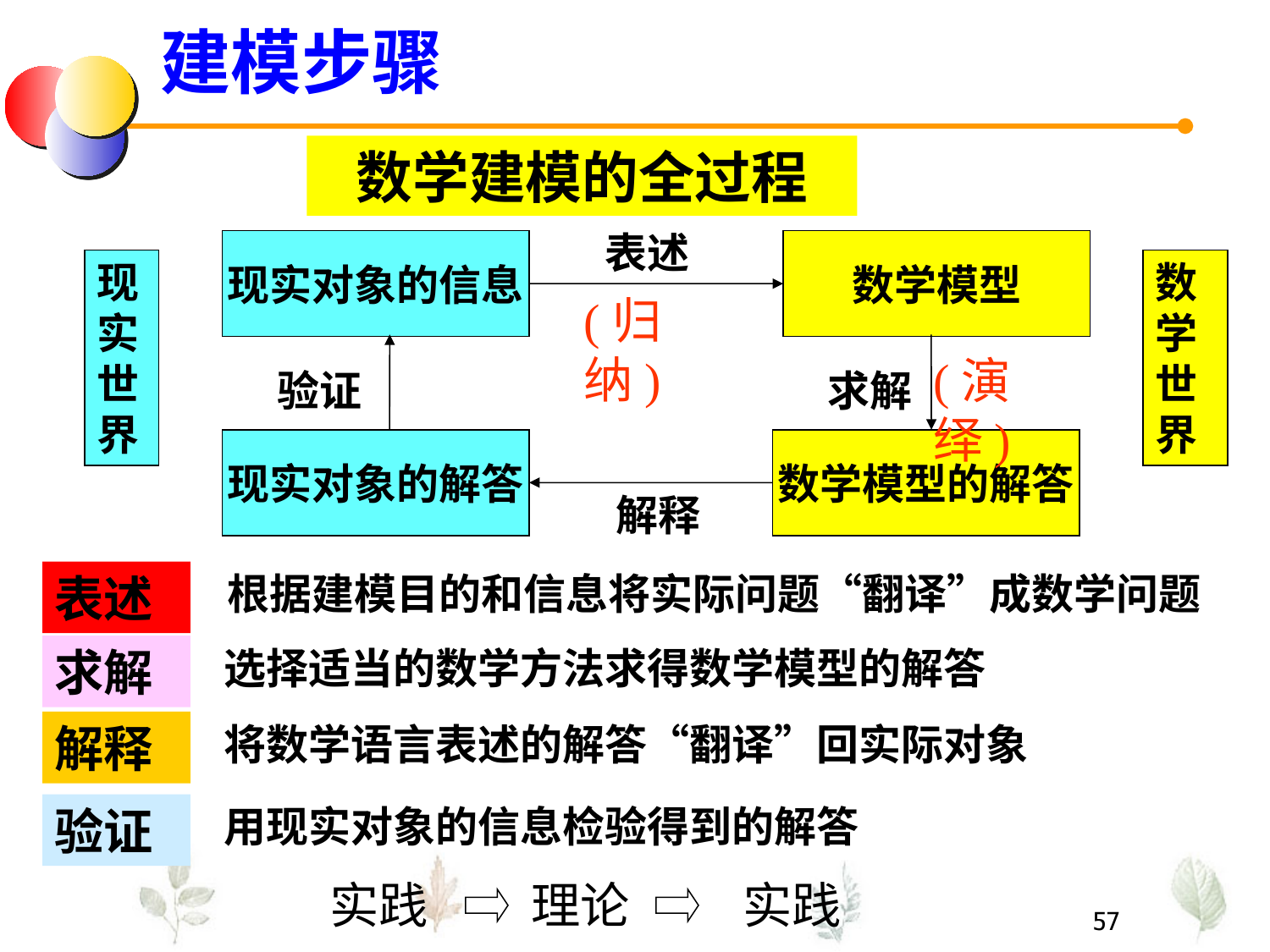

建模步骤

数学建模的全过程
表述

现实对象的信息
数学模型
现实世界
数学世界
(归纳)

验证

求解
(演绎)
现实对象的解答
数学模型的解答

解释
表述
根据建模目的和信息将实际问题“翻译”成数学问题
求解
选择适当的数学方法求得数学模型的解答
解释
将数学语言表述的解答“翻译”回实际对象
验证
用现实对象的信息检验得到的解答
实践
理论

实践

57